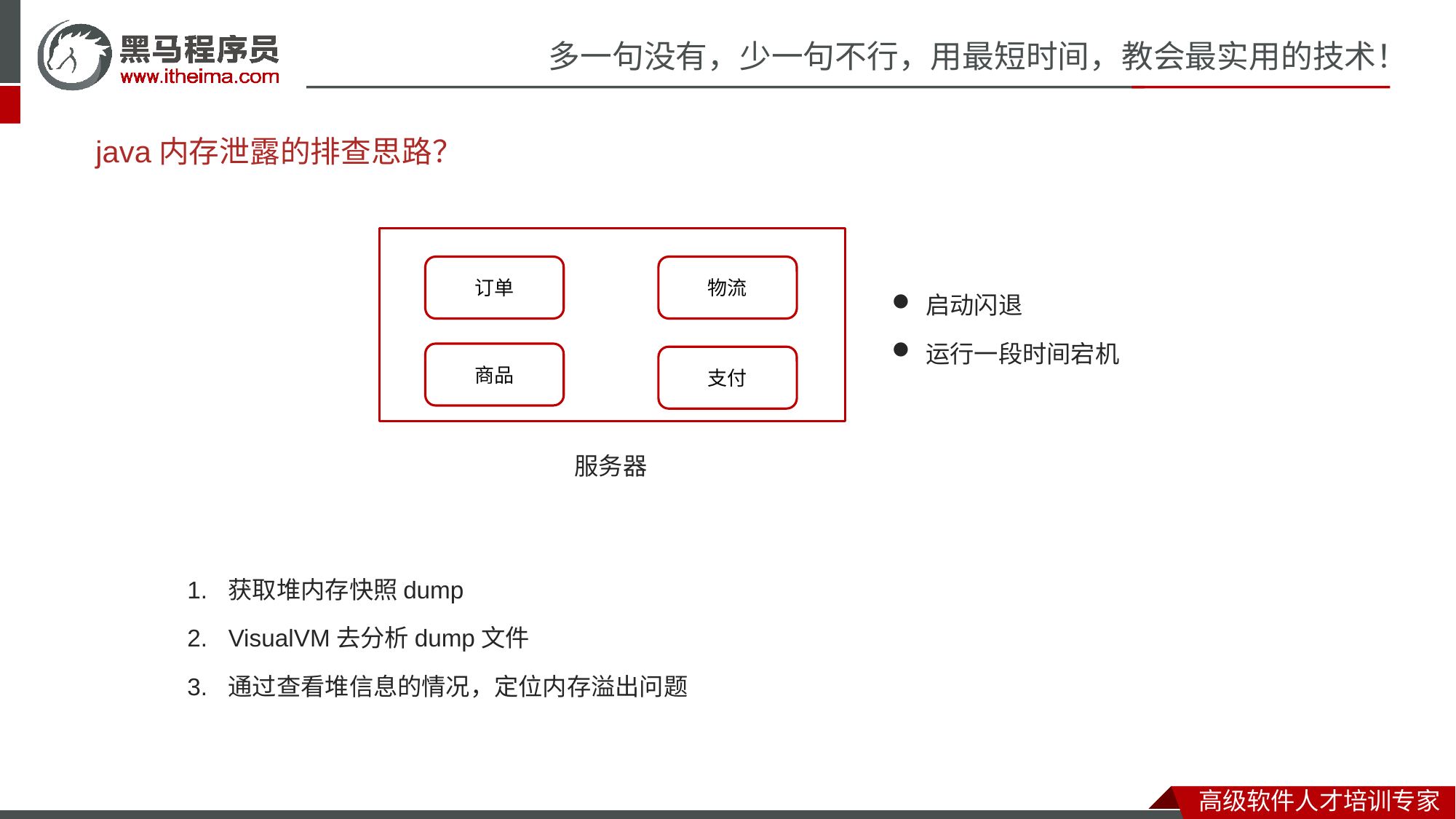

# java内存泄露的排查思路？

订单
物流
启动闪退
运行一段时间宕机
商品
支付
服务器
获取堆内存快照dump
VisualVM去分析dump文件
通过查看堆信息的情况，定位内存溢出问题